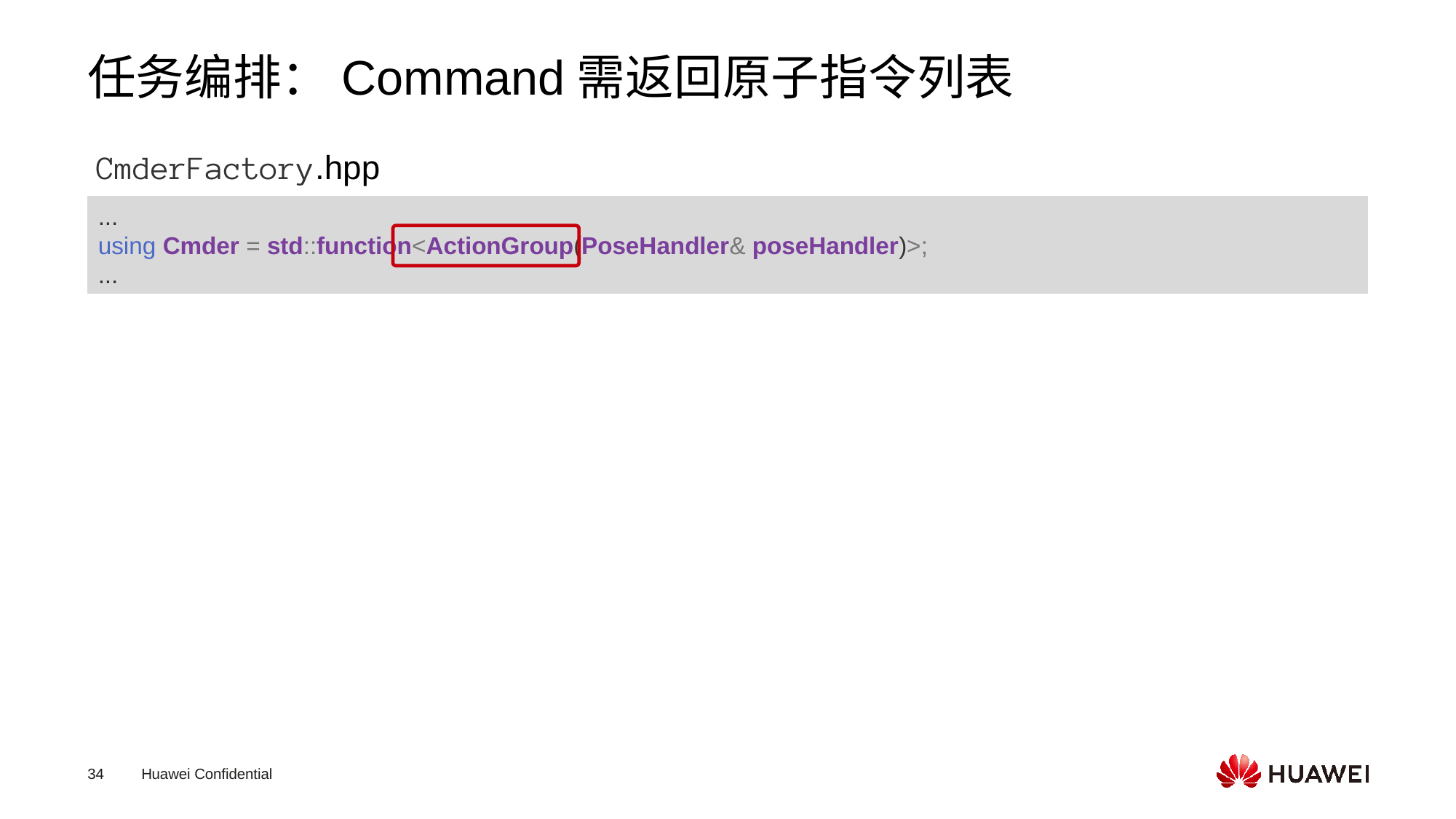

# 任务编排：Command需返回原子指令列表
CmderFactory.hpp
...
using Cmder = std::function<ActionGroup(PoseHandler& poseHandler)>;
...